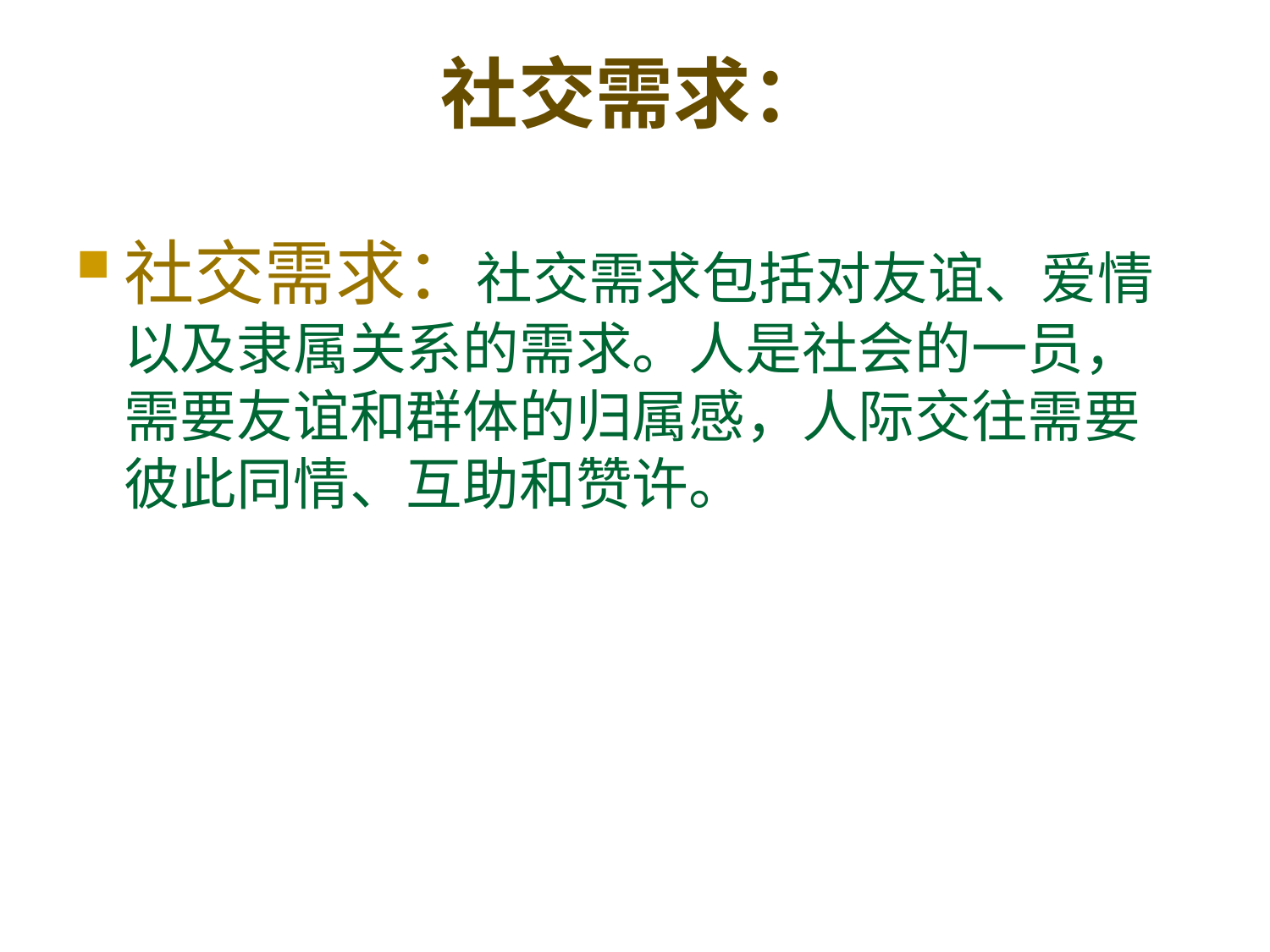

# 社交需求：
社交需求：社交需求包括对友谊、爱情以及隶属关系的需求。人是社会的一员，需要友谊和群体的归属感，人际交往需要彼此同情、互助和赞许。